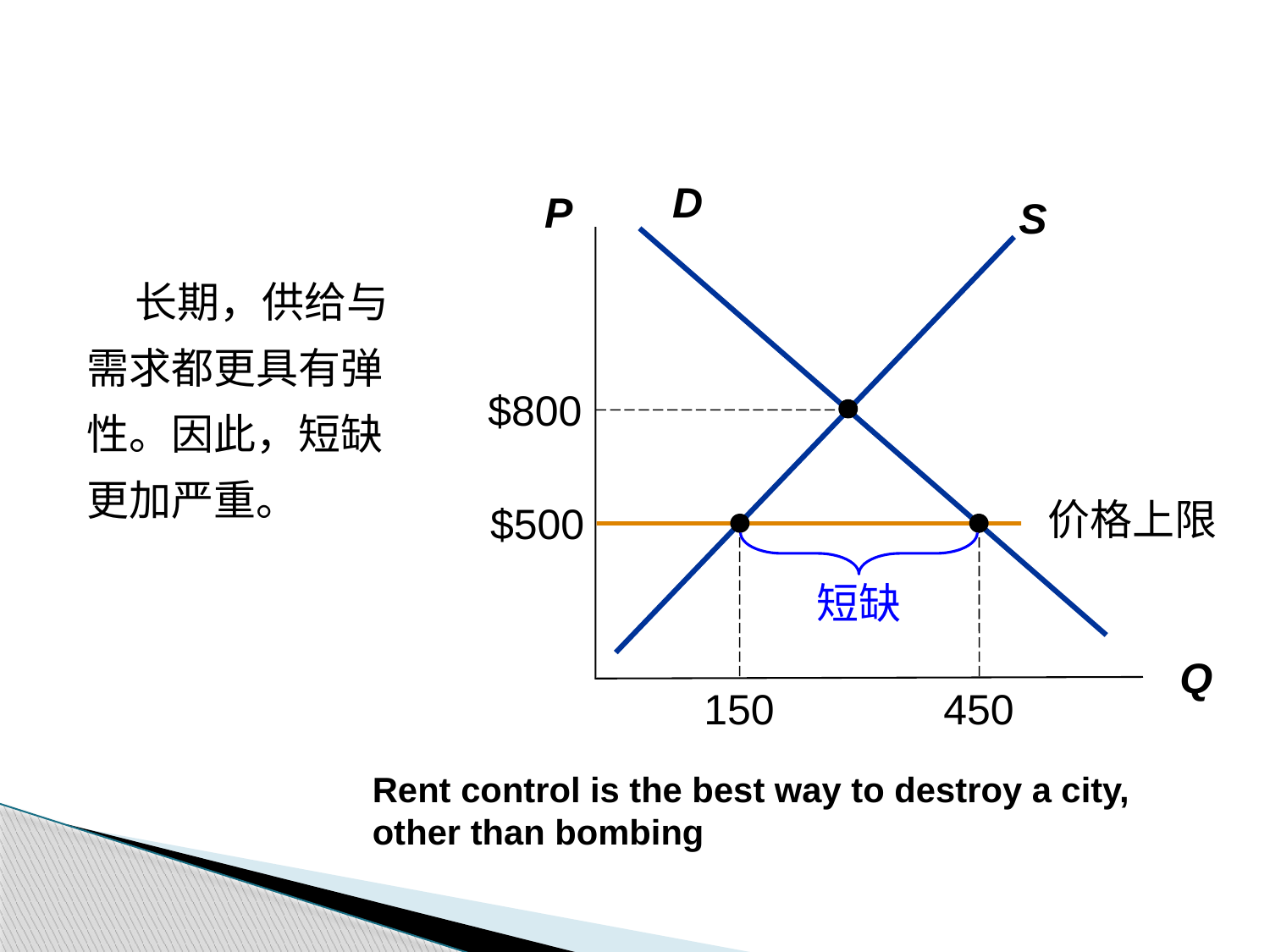

D
P

Q
S

    长期，供给与需求都更具有弹性。因此，短缺更加严重。
$800

价格上限
$500

短缺
450
150
Rent control is the best way to destroy a city, other than bombing